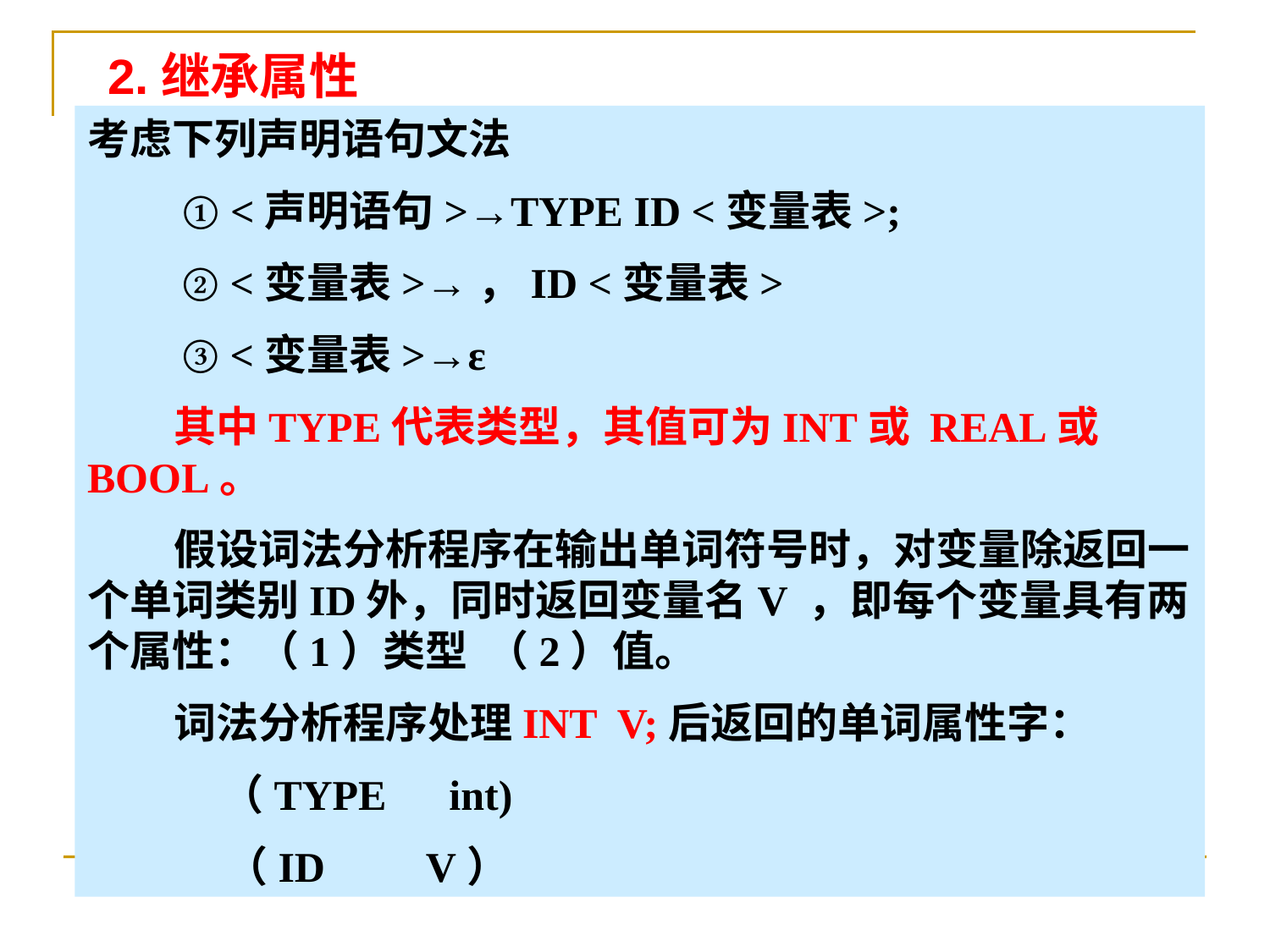

2.继承属性
考虑下列声明语句文法
         ① <声明语句>→TYPE ID <变量表>;
         ② <变量表>→，ID <变量表>
         ③ <变量表>→ε
        其中TYPE代表类型，其值可为INT或 REAL或BOOL。
        假设词法分析程序在输出单词符号时，对变量除返回一个单词类别ID外，同时返回变量名V ，即每个变量具有两个属性：（1）类型  （2）值。
        词法分析程序处理INT  V;后返回的单词属性字：
             （TYPE　int)
    　     （ID　    V）
30